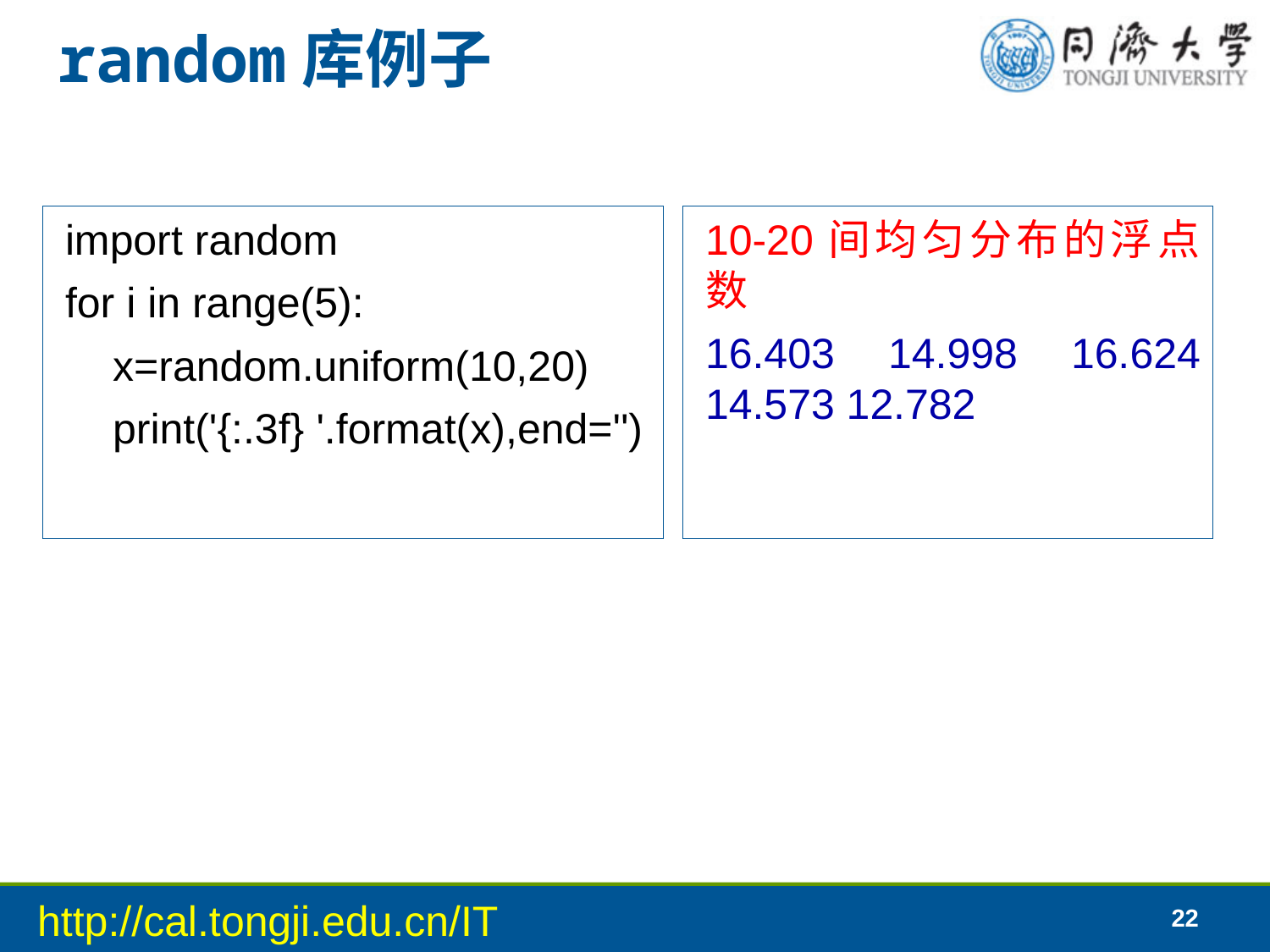

# random库例子
import random
for i in range(5):
    x=random.uniform(10,20)
    print('{:.3f} '.format(x),end='')
10-20间均匀分布的浮点数
16.403 14.998 16.624 14.573 12.782